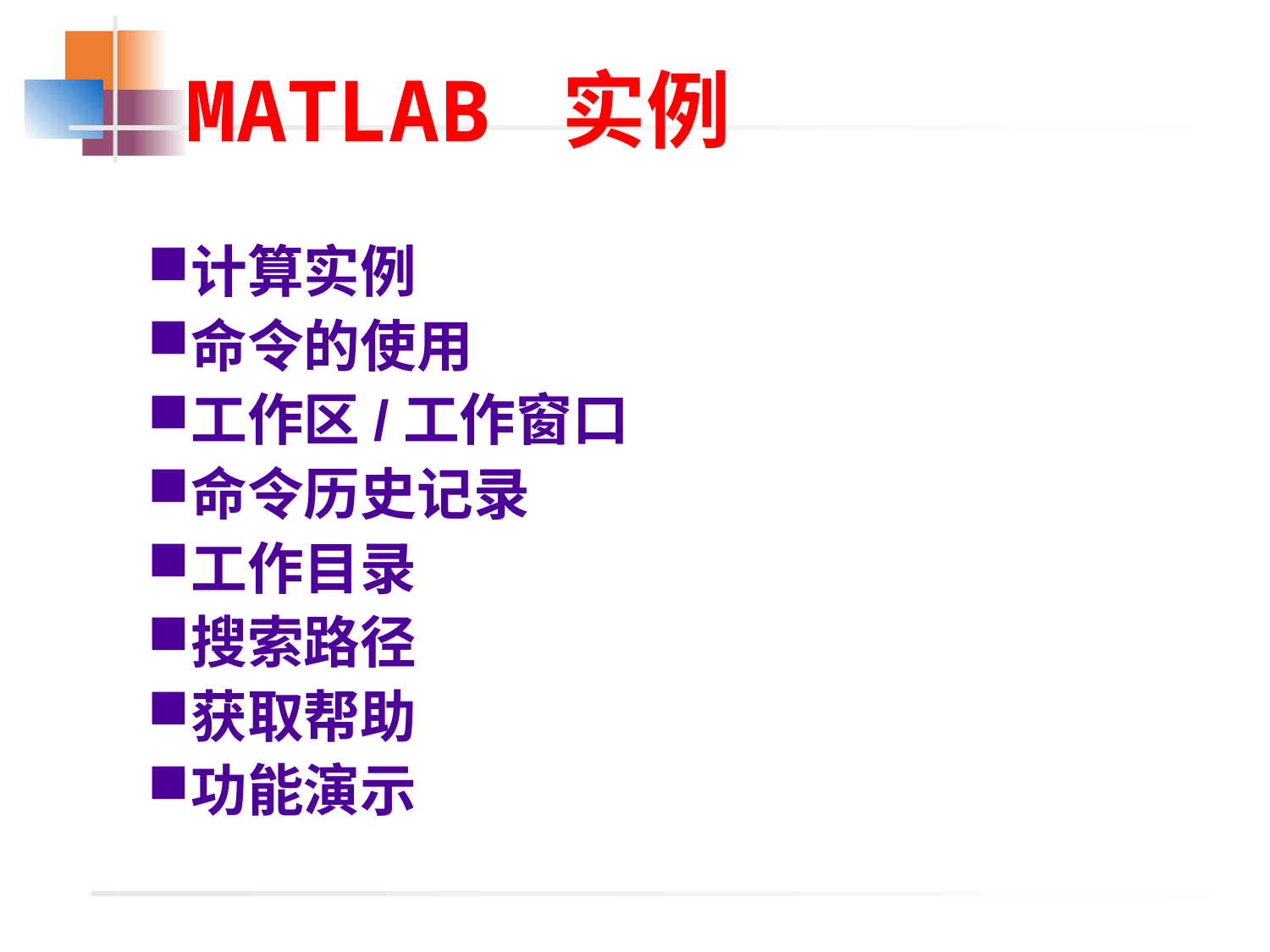

# MATLAB 实例
计算实例
命令的使用
工作区/工作窗口
命令历史记录
工作目录
搜索路径
获取帮助
功能演示